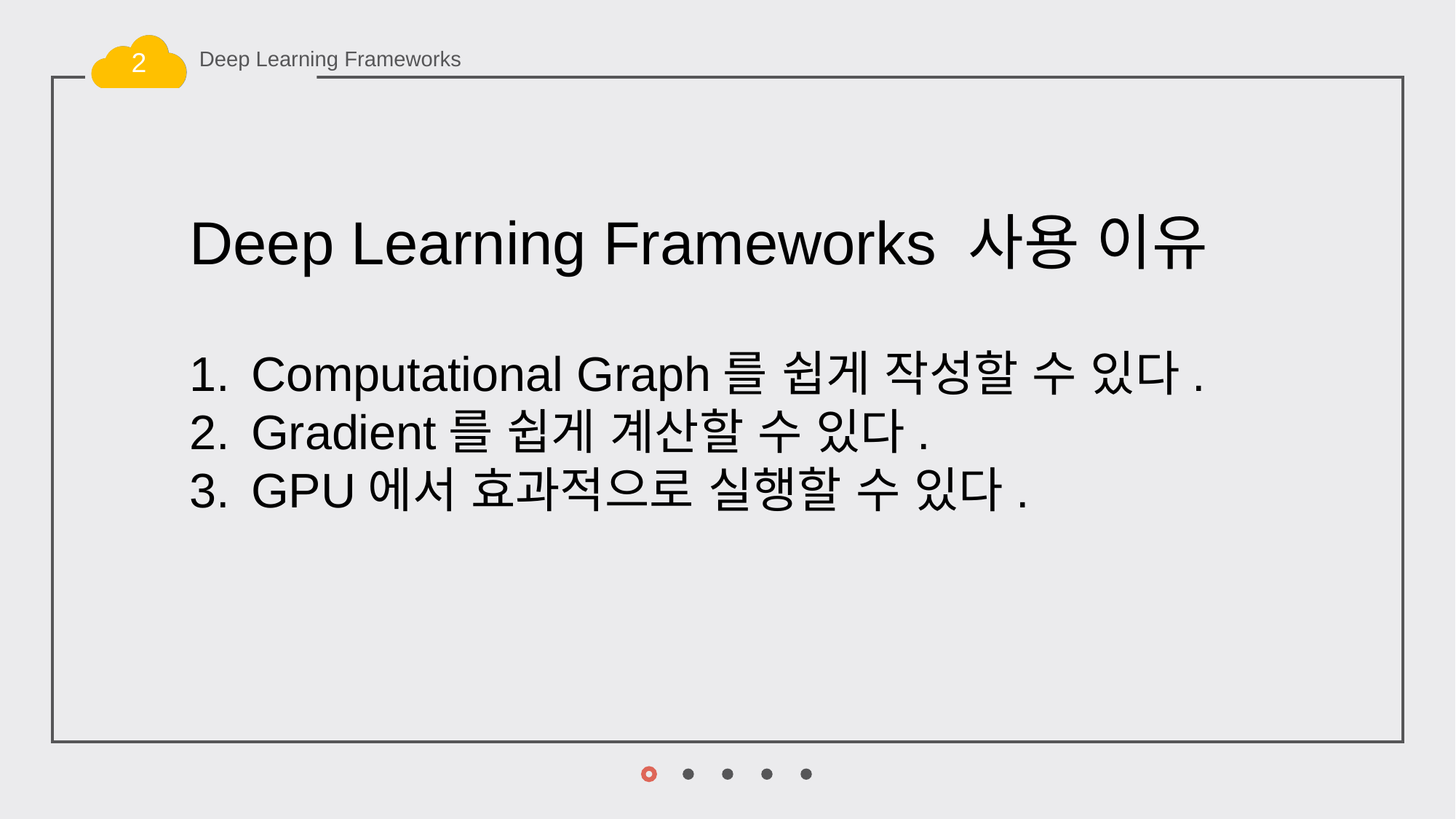

2

Deep Learning Frameworks

Deep Learning Frameworks 사용 이유

Computational Graph를 쉽게 작성할 수 있다.
Gradient를 쉽게 계산할 수 있다.
GPU에서 효과적으로 실행할 수 있다.